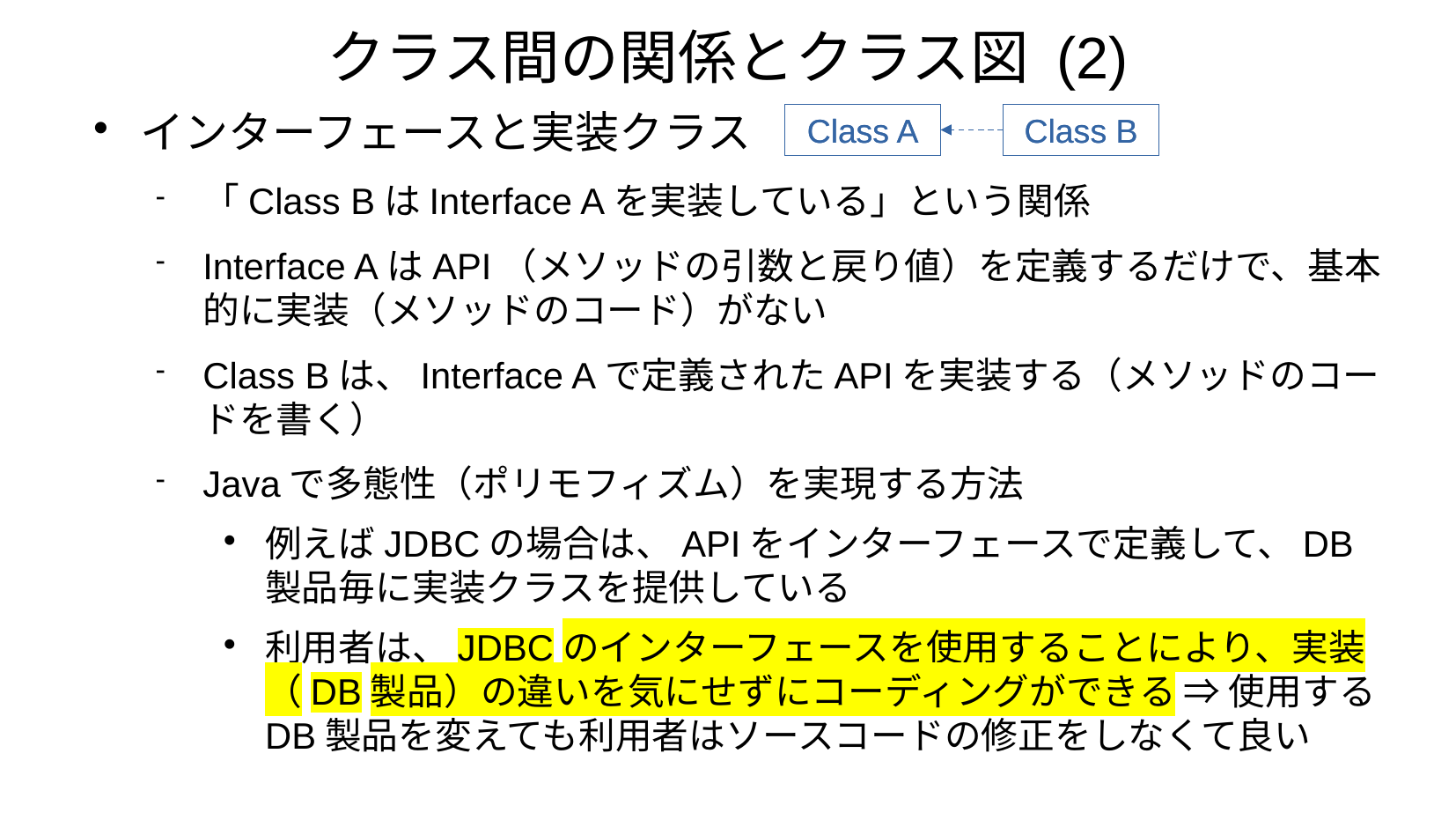

# クラス間の関係とクラス図 (2)
インターフェースと実装クラス
「Class BはInterface Aを実装している」という関係
Interface AはAPI（メソッドの引数と戻り値）を定義するだけで、基本的に実装（メソッドのコード）がない
Class Bは、Interface Aで定義されたAPIを実装する（メソッドのコードを書く）
Javaで多態性（ポリモフィズム）を実現する方法
例えばJDBCの場合は、APIをインターフェースで定義して、DB製品毎に実装クラスを提供している
利用者は、JDBCのインターフェースを使用することにより、実装（DB製品）の違いを気にせずにコーディングができる ⇒ 使用するDB製品を変えても利用者はソースコードの修正をしなくて良い
Class A
Class A
Class B
Class B